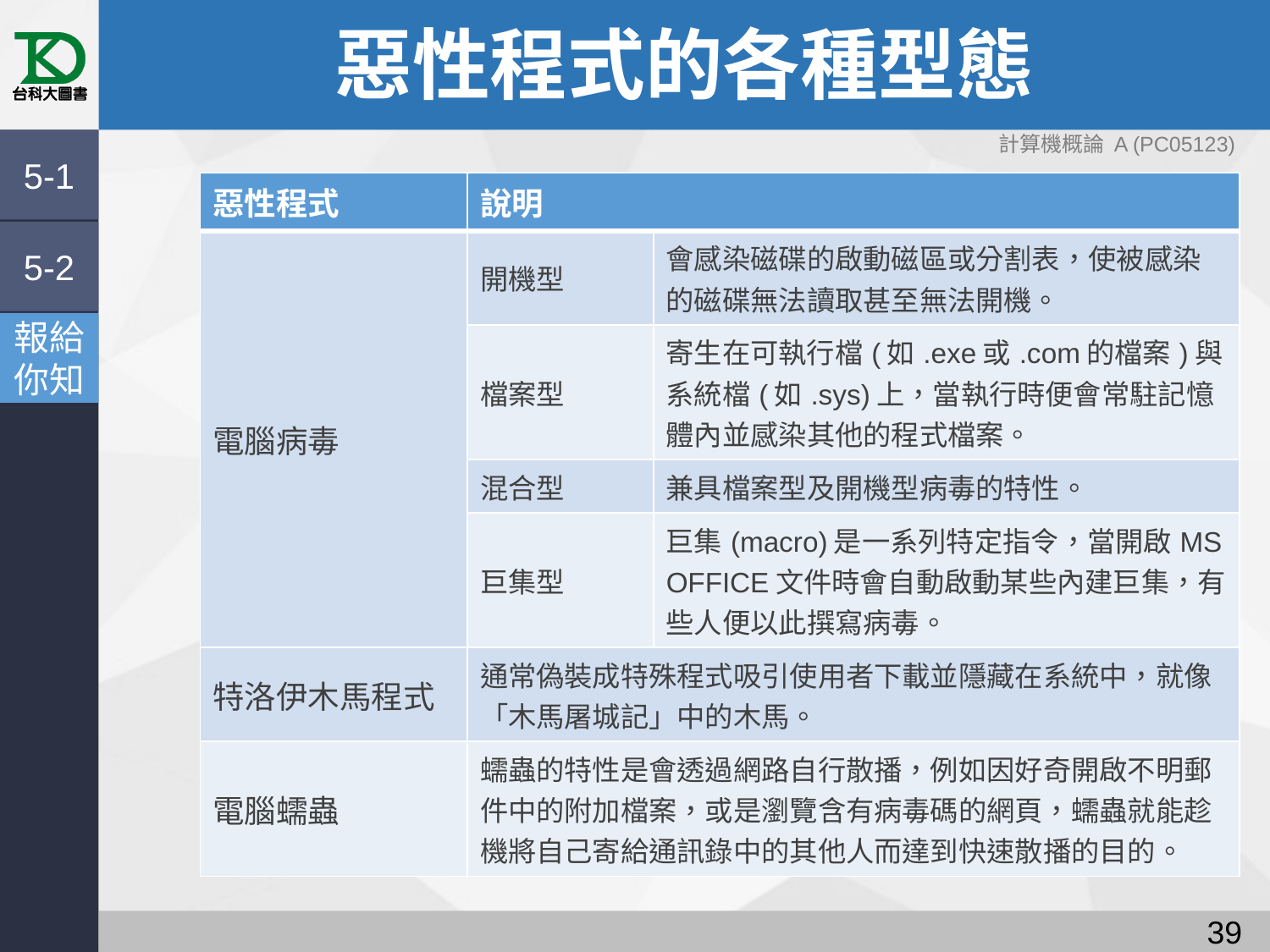

# 惡性程式的各種型態
計算機概論 A (PC05123)
5-1
| 惡性程式 | 說明 |  |
| --- | --- | --- |
| 電腦病毒 | 開機型 | 會感染磁碟的啟動磁區或分割表，使被感染的磁碟無法讀取甚至無法開機。 |
|  | 檔案型 | 寄生在可執行檔(如.exe或.com的檔案)與系統檔(如.sys)上，當執行時便會常駐記憶體內並感染其他的程式檔案。 |
|  | 混合型 | 兼具檔案型及開機型病毒的特性。 |
|  | 巨集型 | 巨集(macro)是一系列特定指令，當開啟MS OFFICE文件時會自動啟動某些內建巨集，有些人便以此撰寫病毒。 |
| 特洛伊木馬程式 | 通常偽裝成特殊程式吸引使用者下載並隱藏在系統中，就像「木馬屠城記」中的木馬。 |  |
| 電腦蠕蟲 | 蠕蟲的特性是會透過網路自行散播，例如因好奇開啟不明郵件中的附加檔案，或是瀏覽含有病毒碼的網頁，蠕蟲就能趁機將自己寄給通訊錄中的其他人而達到快速散播的目的。 |  |
5-2
報給
你知
39